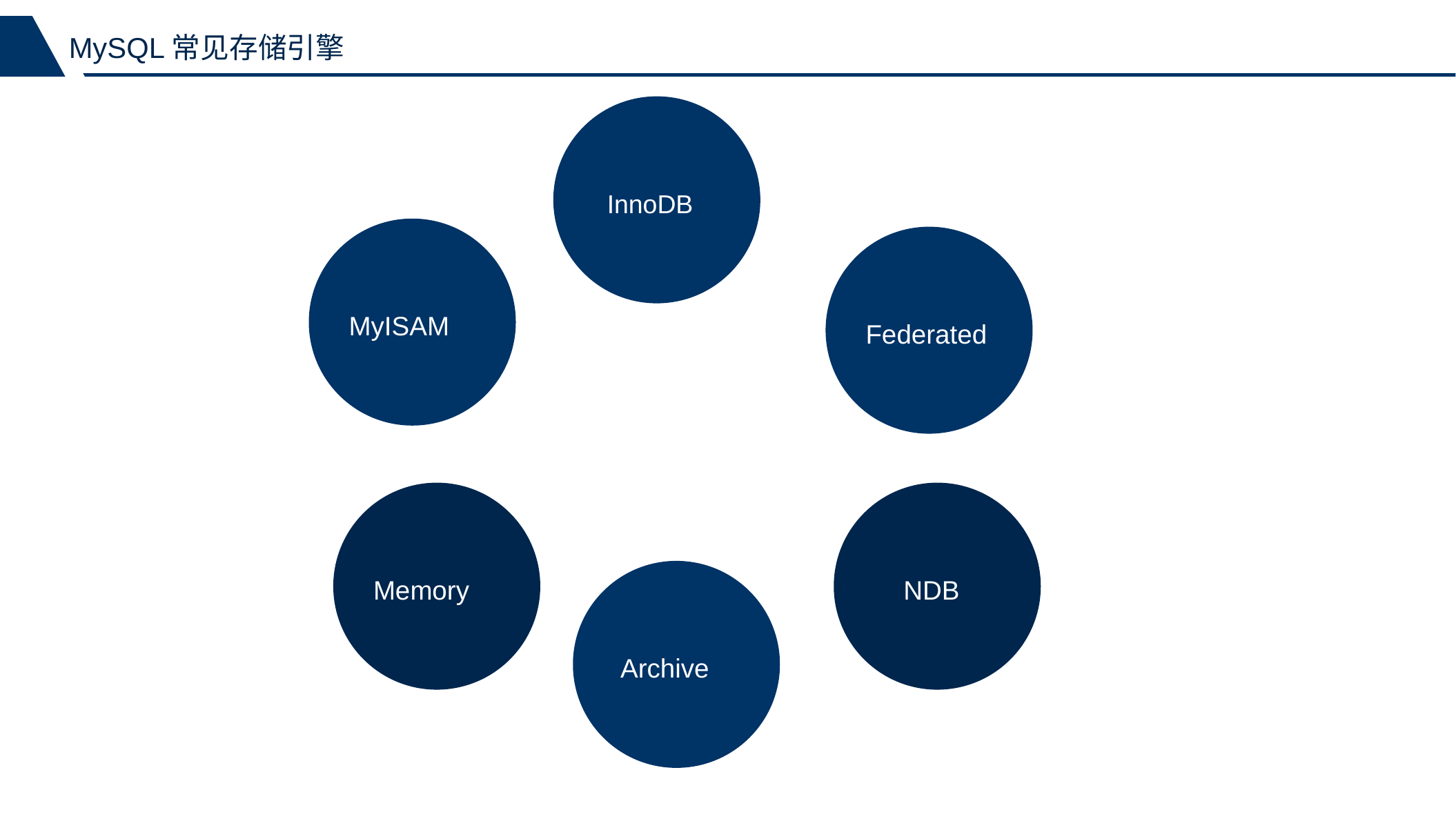

MySQL常见存储引擎

       InnoDB
     MyISAM
     Federated
     Memory
         NDB
      Archive